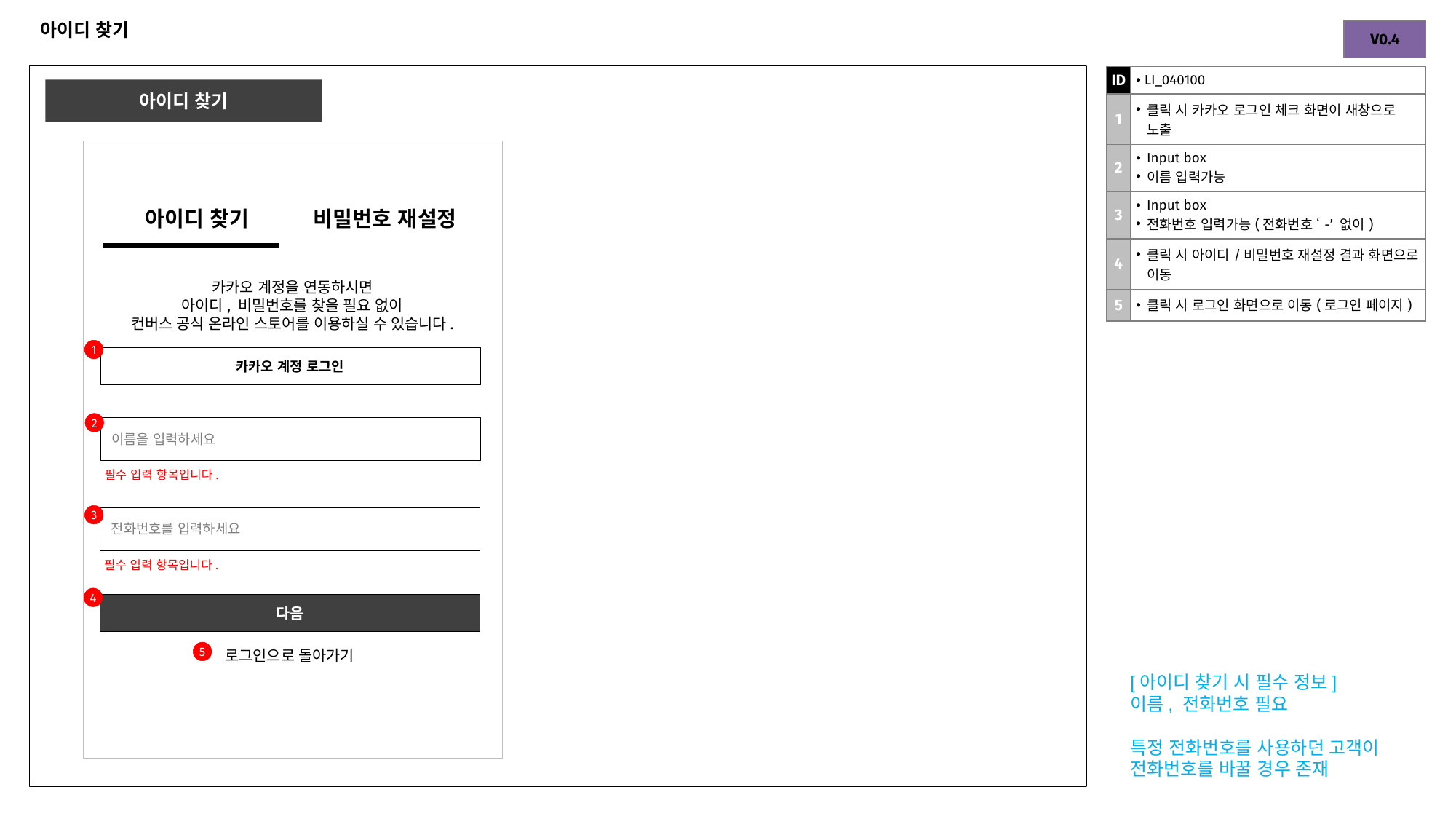

# 아이디 찾기
| V0.4 |
| --- |

| ID | LI\_040100 |
| --- | --- |
| 1 | 클릭 시 카카오 로그인 체크 화면이 새창으로 노출 |
| 2 | Input box 이름 입력가능 |
| 3 | Input box 전화번호 입력가능(전화번호 ‘-’ 없이) |
| 4 | 클릭 시 아이디/비밀번호 재설정 결과 화면으로 이동 |
| 5 | 클릭 시 로그인 화면으로 이동(로그인 페이지) |
아이디 찾기

아이디 찾기
비밀번호 재설정
카카오 계정을 연동하시면
아이디, 비밀번호를 찾을 필요 없이
컨버스 공식 온라인 스토어를 이용하실 수 있습니다.
1
카카오 계정 로그인
2
 이름을 입력하세요
필수 입력 항목입니다.
3
 전화번호를 입력하세요
필수 입력 항목입니다.
4
다음
5
로그인으로 돌아가기
[아이디 찾기 시 필수 정보]
이름, 전화번호 필요

특정 전화번호를 사용하던 고객이
전화번호를 바꿀 경우 존재